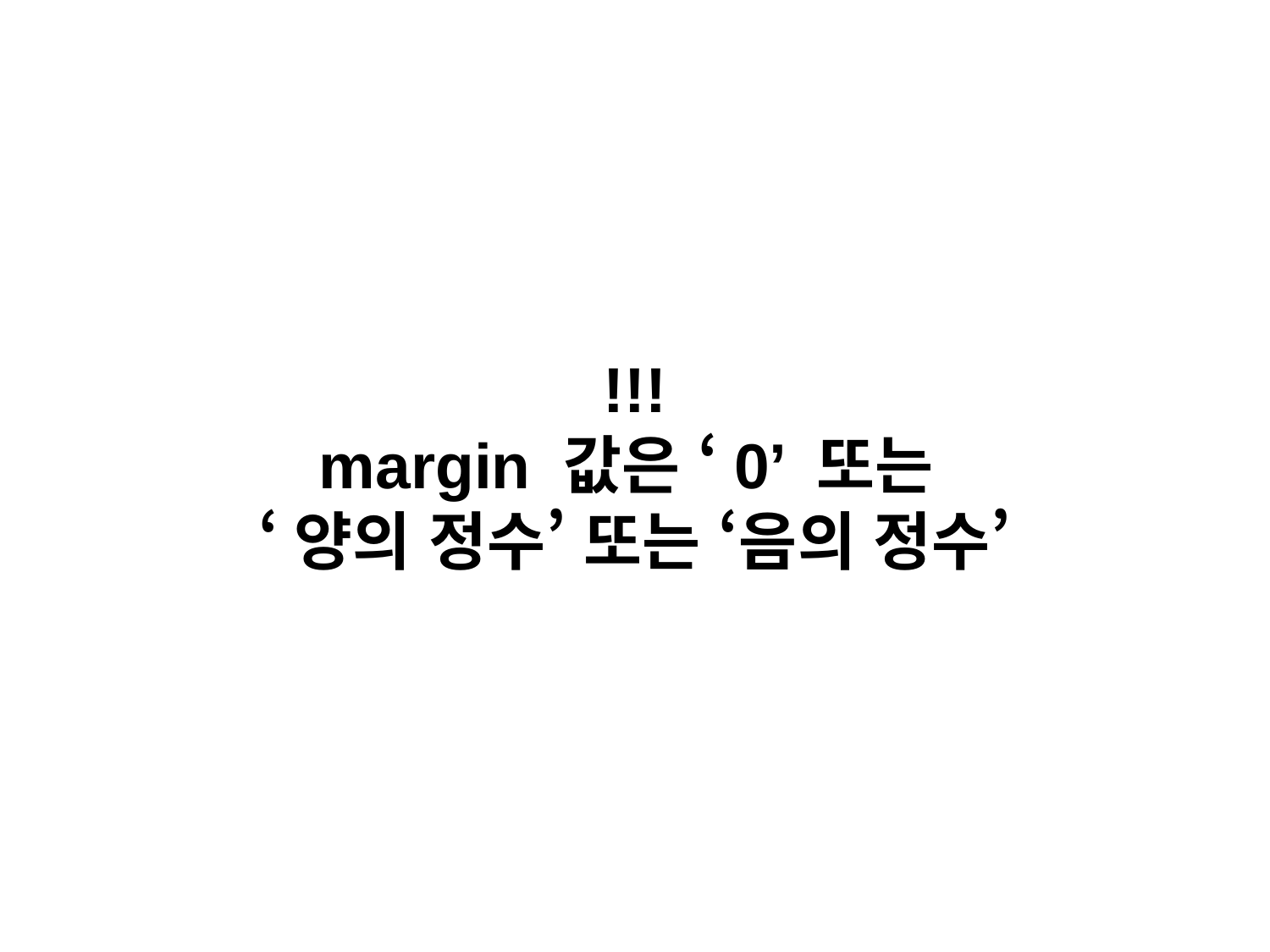

# !!!
margin 값은 ‘0’ 또는
‘양의 정수’ 또는 ‘음의 정수’